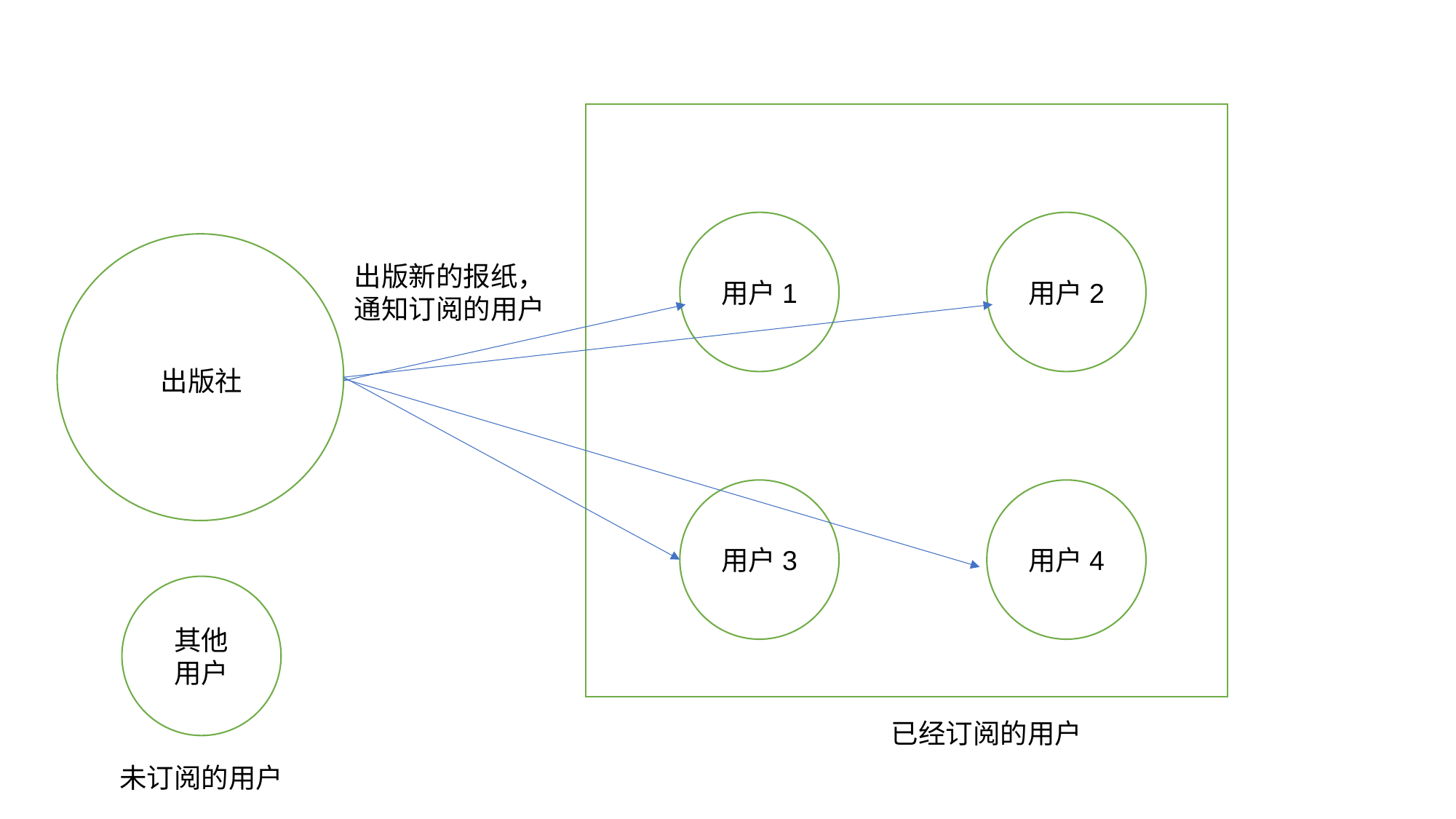

用户1
用户2
用户3
用户4

出版社
出版新的报纸，通知订阅的用户

其他
用户
已经订阅的用户
未订阅的用户